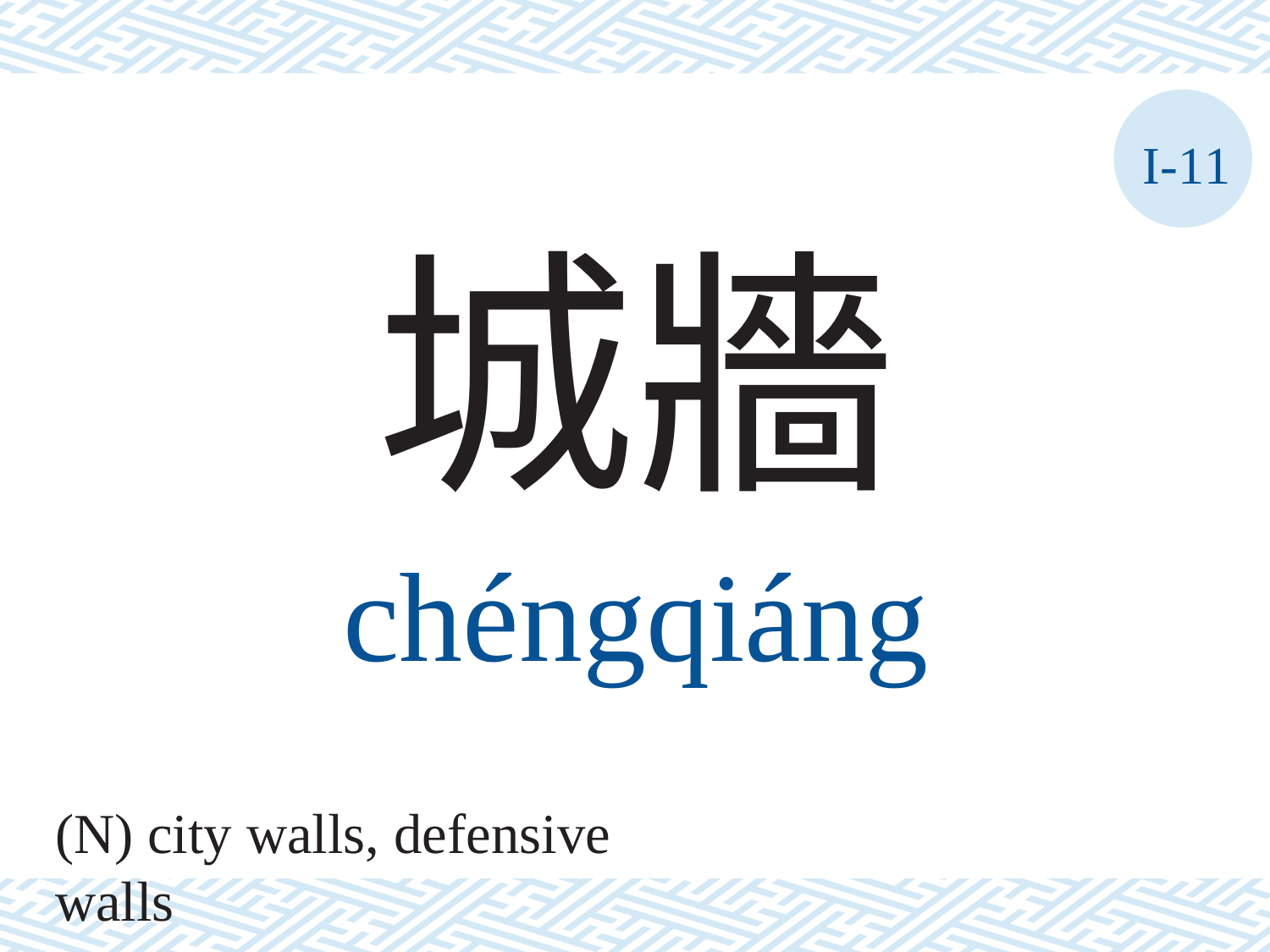

I-11
城牆
chéngqiáng
(N) city walls, defensive walls